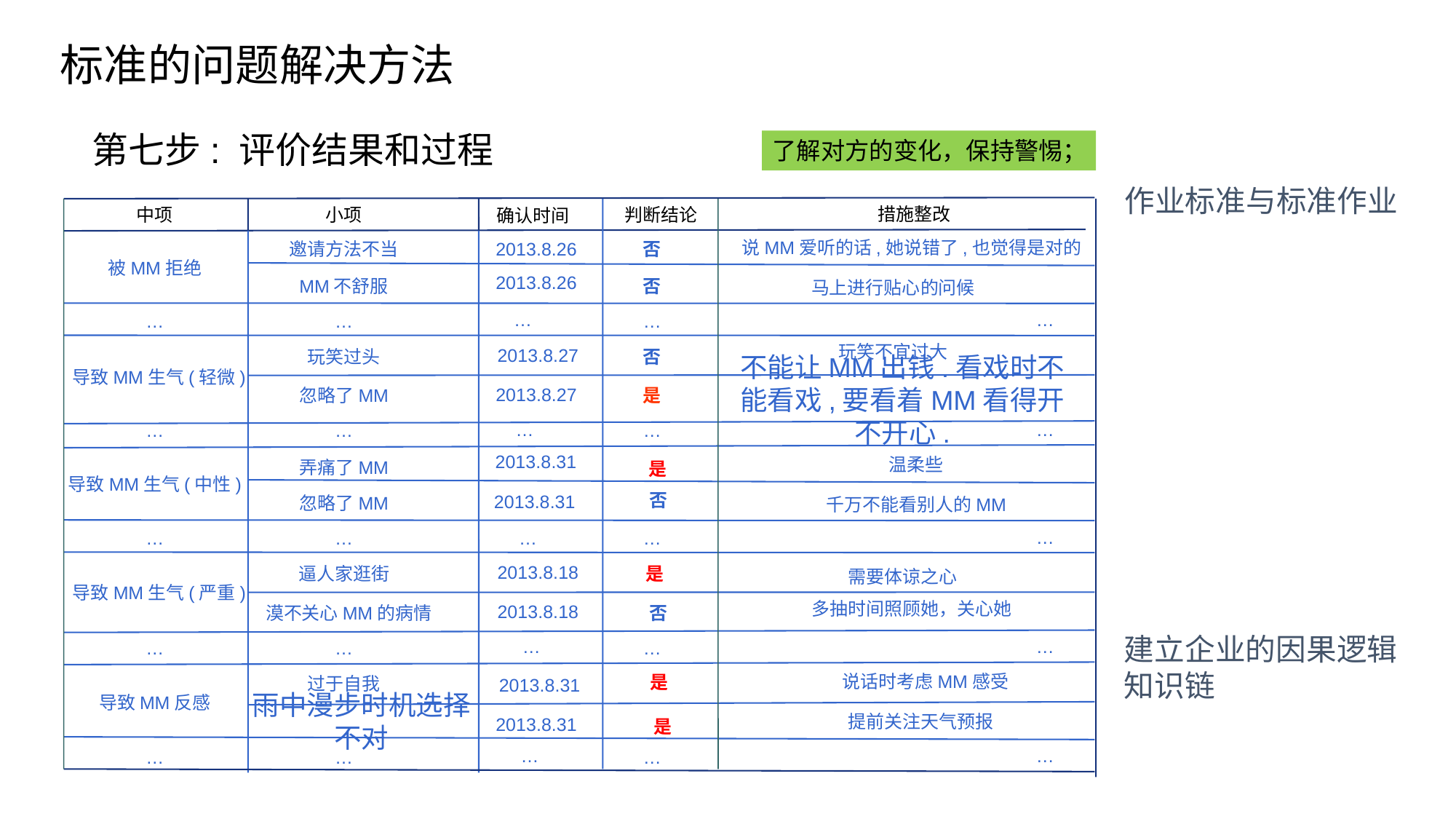

标准的问题解决方法
第七步: 评价结果和过程
了解对方的变化，保持警惕；
作业标准与标准作业

措施整改
中项

小项

确认时间

判断结论

被MM拒绝
邀请方法不当

否
2013.8.26
说MM爱听的话,她说错了,也觉得是对的

2013.8.26
MM不舒服
否
马上进行贴心的问候

…
…
…
…
…

2013.8.27
玩笑不宜过大
玩笑过头
否
导致MM生气(轻微)

2013.8.27
忽略了MM
是
不能让MM出钱.看戏时不能看戏,要看着MM看得开不开心.
…
…
…
…
…

2013.8.31

导致MM生气(中性)
弄痛了MM
温柔些
是

2013.8.31
忽略了MM
否
千万不能看别人的MM

…
…
…
…
…

2013.8.18
导致MM生气(严重)
逼人家逛街
是
需要体谅之心

2013.8.18
多抽时间照顾她，关心她
漠不关心MM的病情
否

…
…
…
…
…

导致MM反感
过于自我
2013.8.31
说话时考虑MM感受
是
雨中漫步时机选择不对

2013.8.31
提前关注天气预报
是

…
…
…
…
…

建立企业的因果逻辑知识链